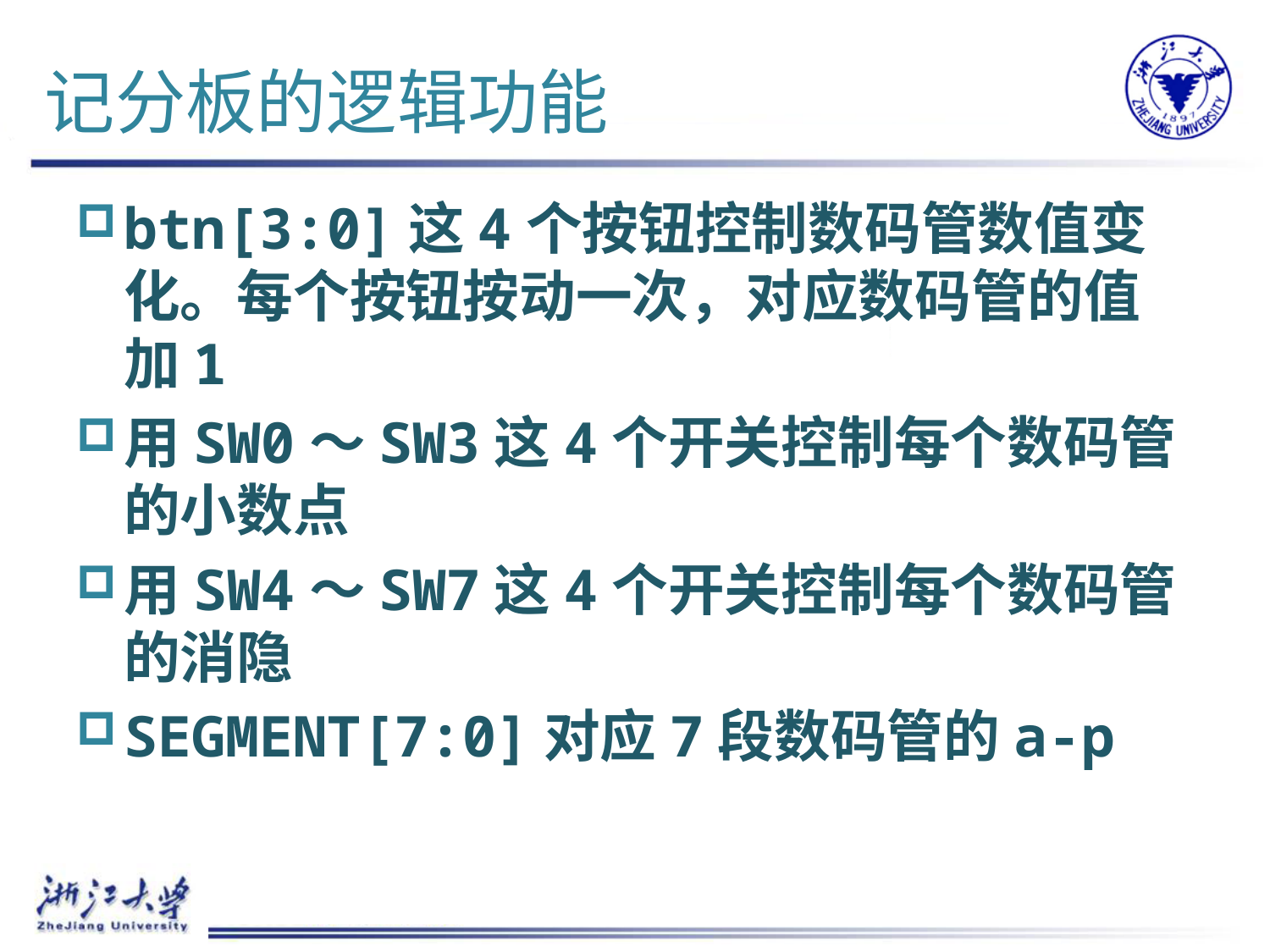

# 记分板的逻辑功能
btn[3:0]这4个按钮控制数码管数值变化。每个按钮按动一次，对应数码管的值加1
用SW0～SW3这4个开关控制每个数码管的小数点
用SW4～SW7这4个开关控制每个数码管的消隐
SEGMENT[7:0]对应7段数码管的a-p